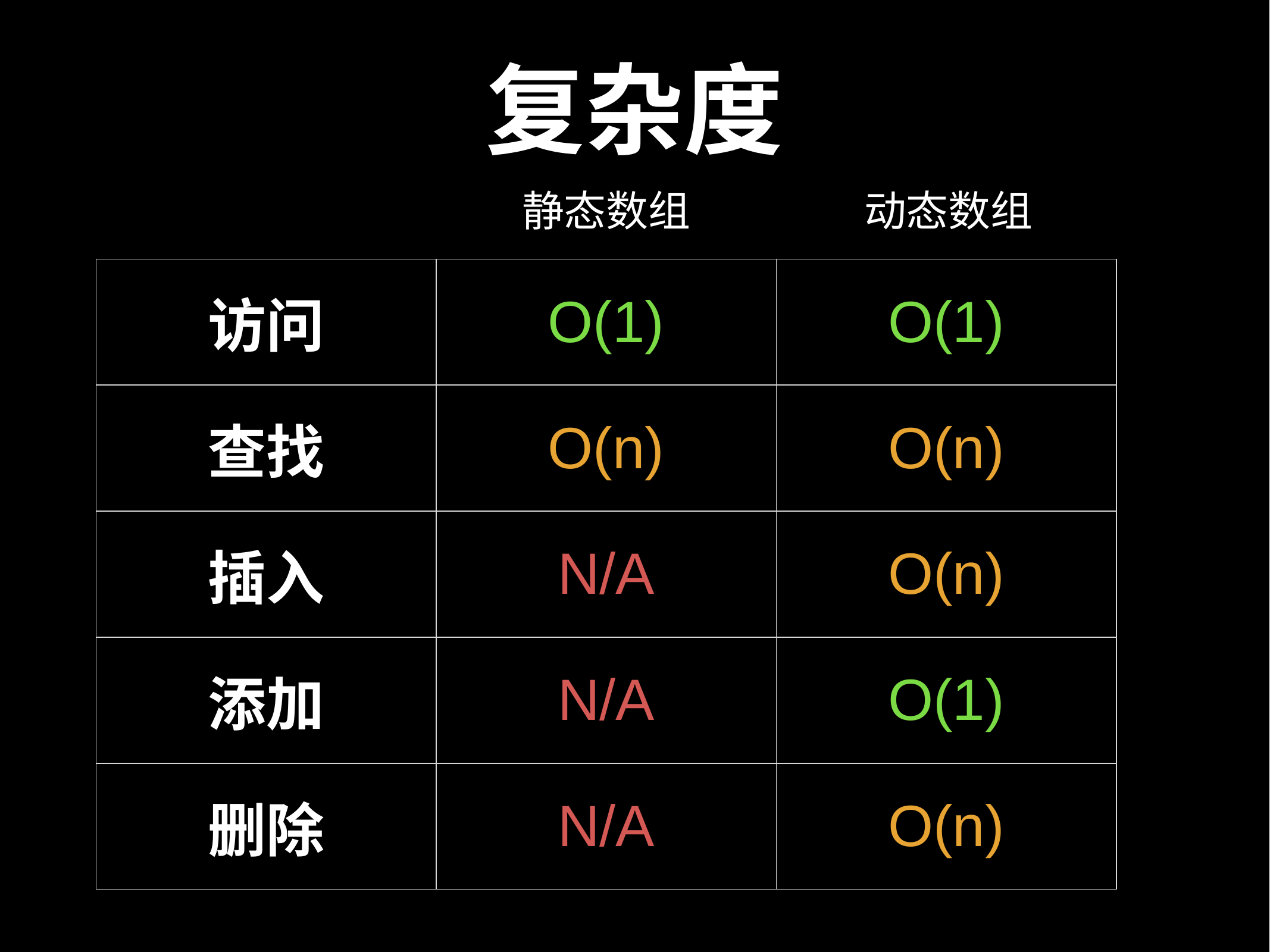

# 复杂度
静态数组
动态数组
| 访问 | O(1) | O(1) |
| --- | --- | --- |
| 查找 | O(n) | O(n) |
| 插入 | N/A | O(n) |
| 添加 | N/A | O(1) |
| 删除 | N/A | O(n) |